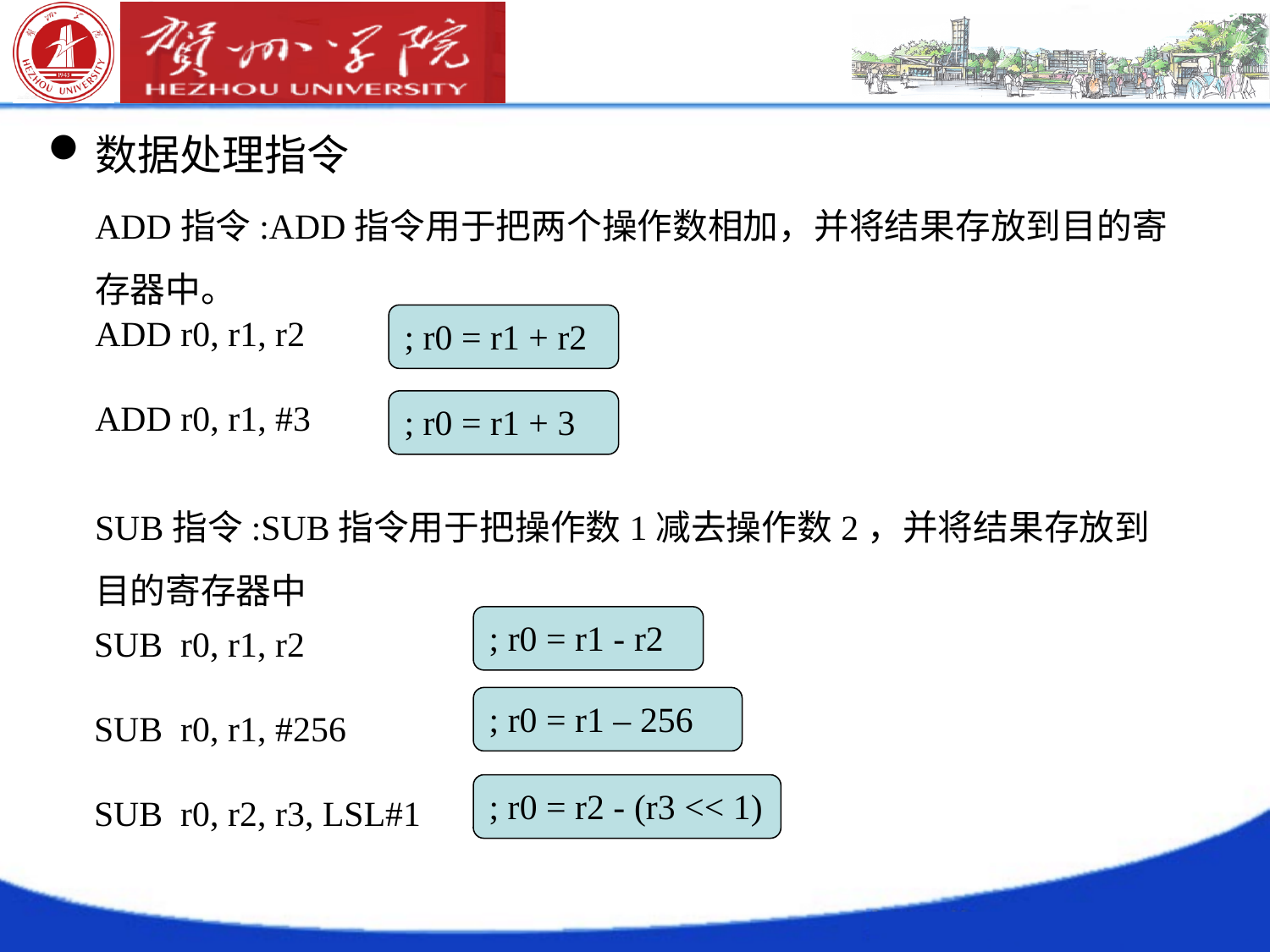

数据处理指令
ADD指令:ADD指令用于把两个操作数相加，并将结果存放到目的寄存器中。
; r0 = r1 + r2
ADD r0, r1, r2

ADD r0, r1, #3
; r0 = r1 + 3
SUB指令:SUB指令用于把操作数1减去操作数2，并将结果存放到目的寄存器中
; r0 = r1 - r2
SUB  r0, r1, r2

SUB  r0, r1, #256

SUB  r0, r2, r3, LSL#1
; r0 = r1 – 256
; r0 = r2 - (r3 << 1)
# */94